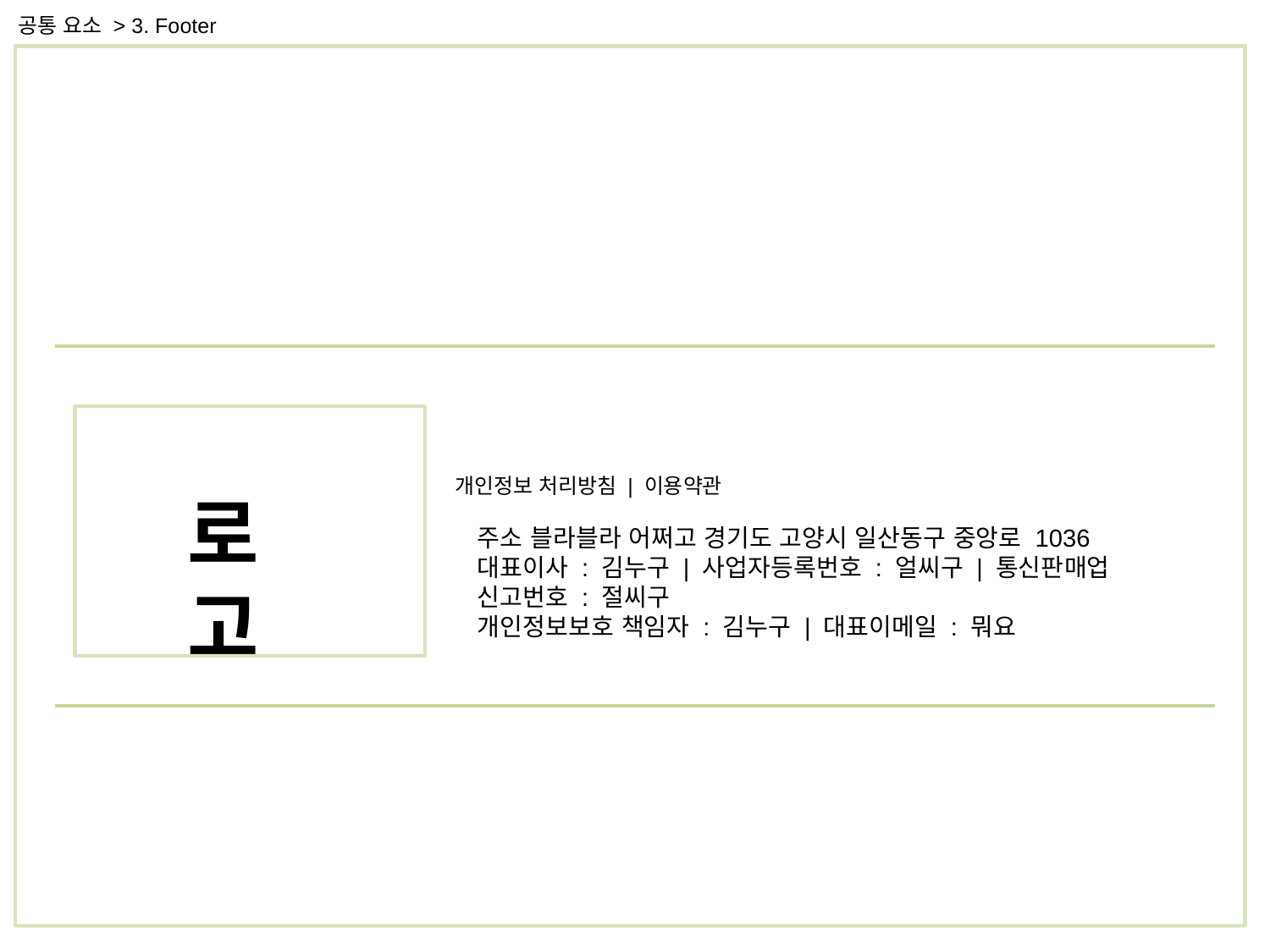

공통 요소 > 3. Footer

개인정보 처리방침 | 이용약관
로고
주소 블라블라 어쩌고 경기도 고양시 일산동구 중앙로 1036
대표이사 : 김누구 | 사업자등록번호 : 얼씨구 | 통신판매업 신고번호 : 절씨구
개인정보보호 책임자 : 김누구 | 대표이메일 : 뭐요